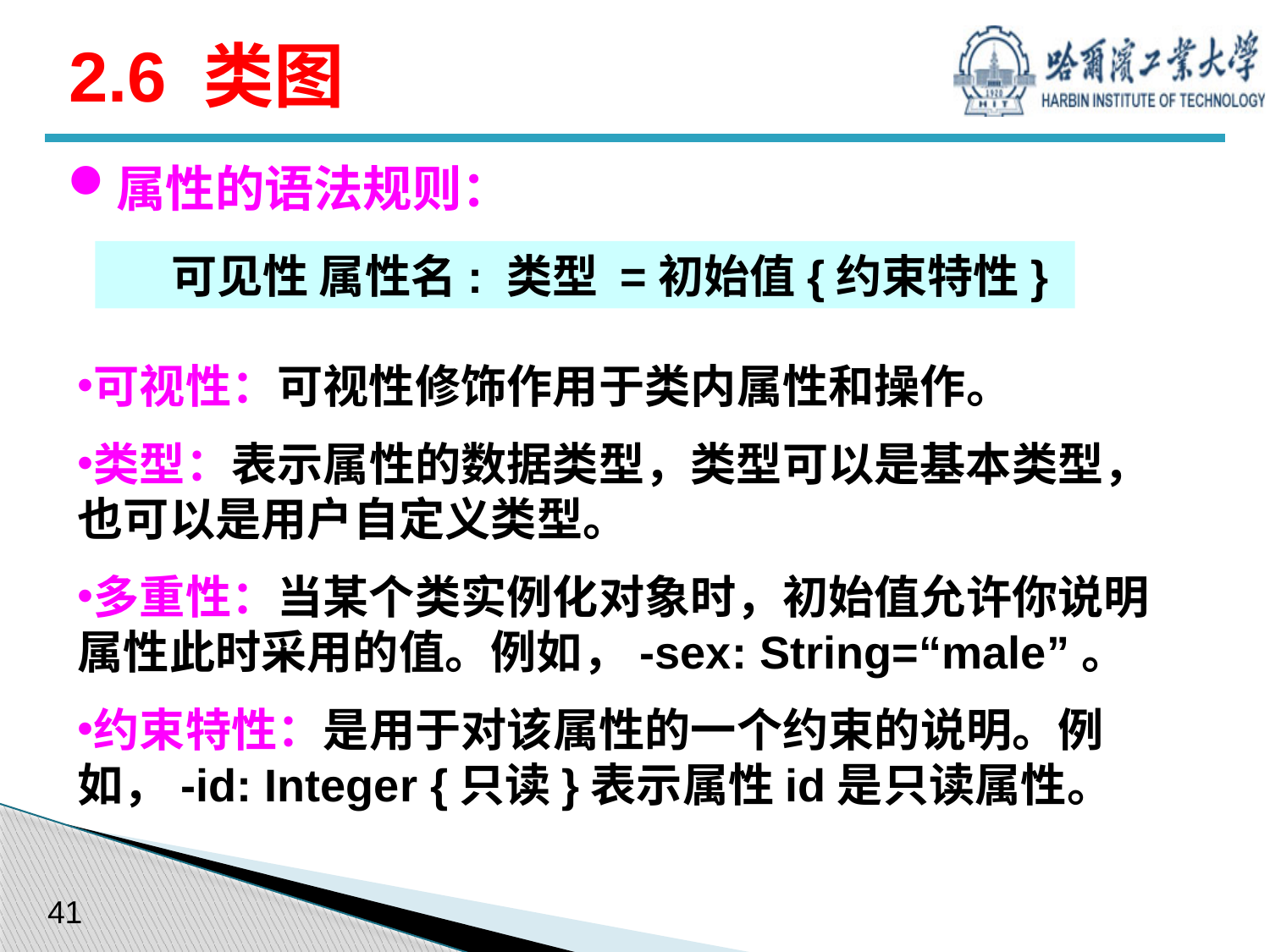

# 2.6 类图
属性的语法规则：
可见性 属性名: 类型 =初始值{约束特性}
可视性：可视性修饰作用于类内属性和操作。
类型：表示属性的数据类型，类型可以是基本类型，也可以是用户自定义类型。
多重性：当某个类实例化对象时，初始值允许你说明属性此时采用的值。例如，-sex: String=“male”。
约束特性：是用于对该属性的一个约束的说明。例如，-id: Integer {只读}表示属性id是只读属性。